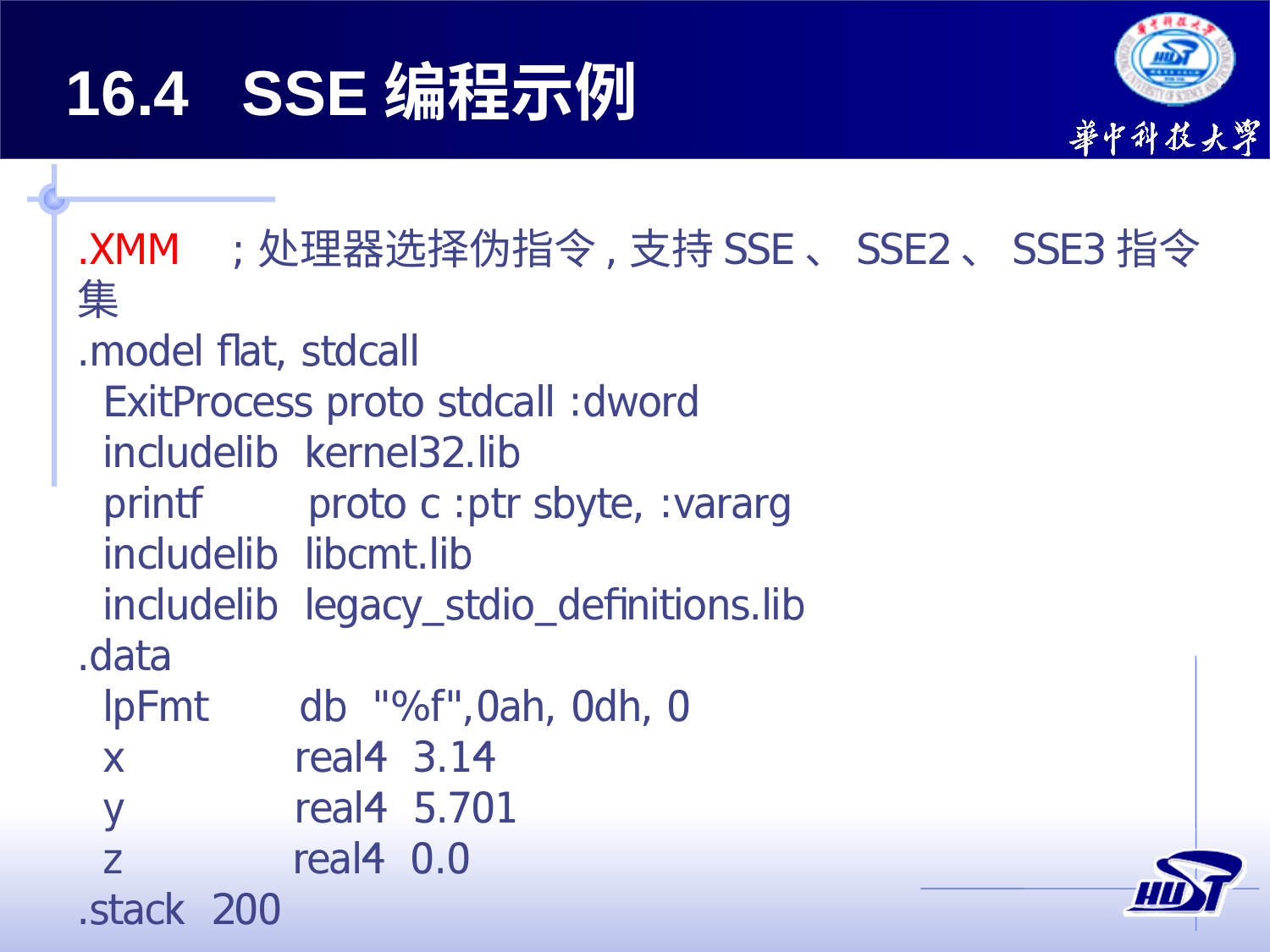

16.4   SSE编程示例
.XMM    ;处理器选择伪指令,支持SSE、SSE2、SSE3指令集
.model flat, stdcall
  ExitProcess proto stdcall :dword
  includelib  kernel32.lib
  printf        proto c :ptr sbyte, :vararg
  includelib  libcmt.lib
  includelib  legacy_stdio_definitions.lib
.data
  lpFmt       db  "%f",0ah, 0dh, 0
  x             real4  3.14
  y             real4  5.701
  z             real4  0.0
.stack  200